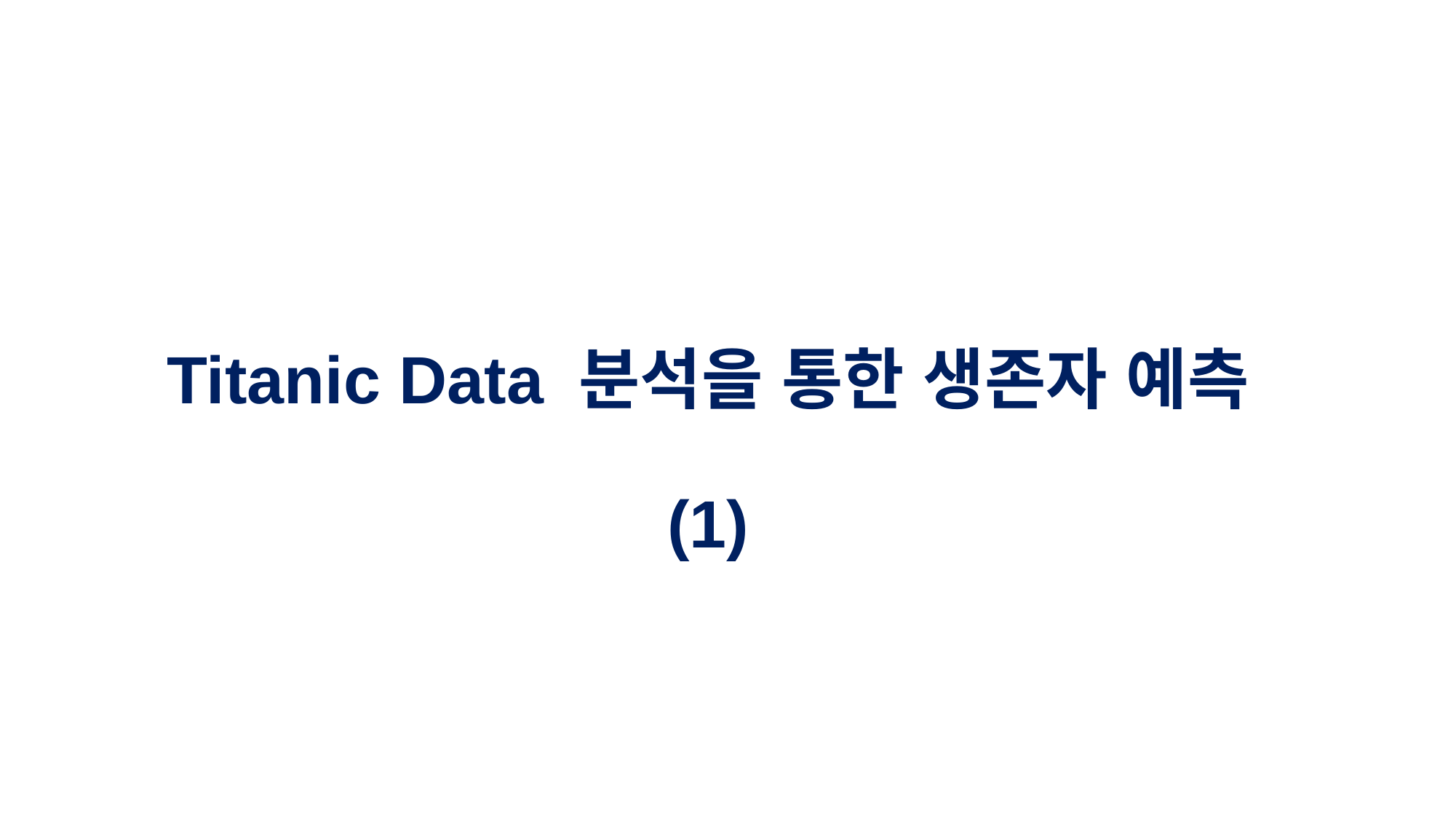

Titanic Data 분석을 통한 생존자 예측

(1)